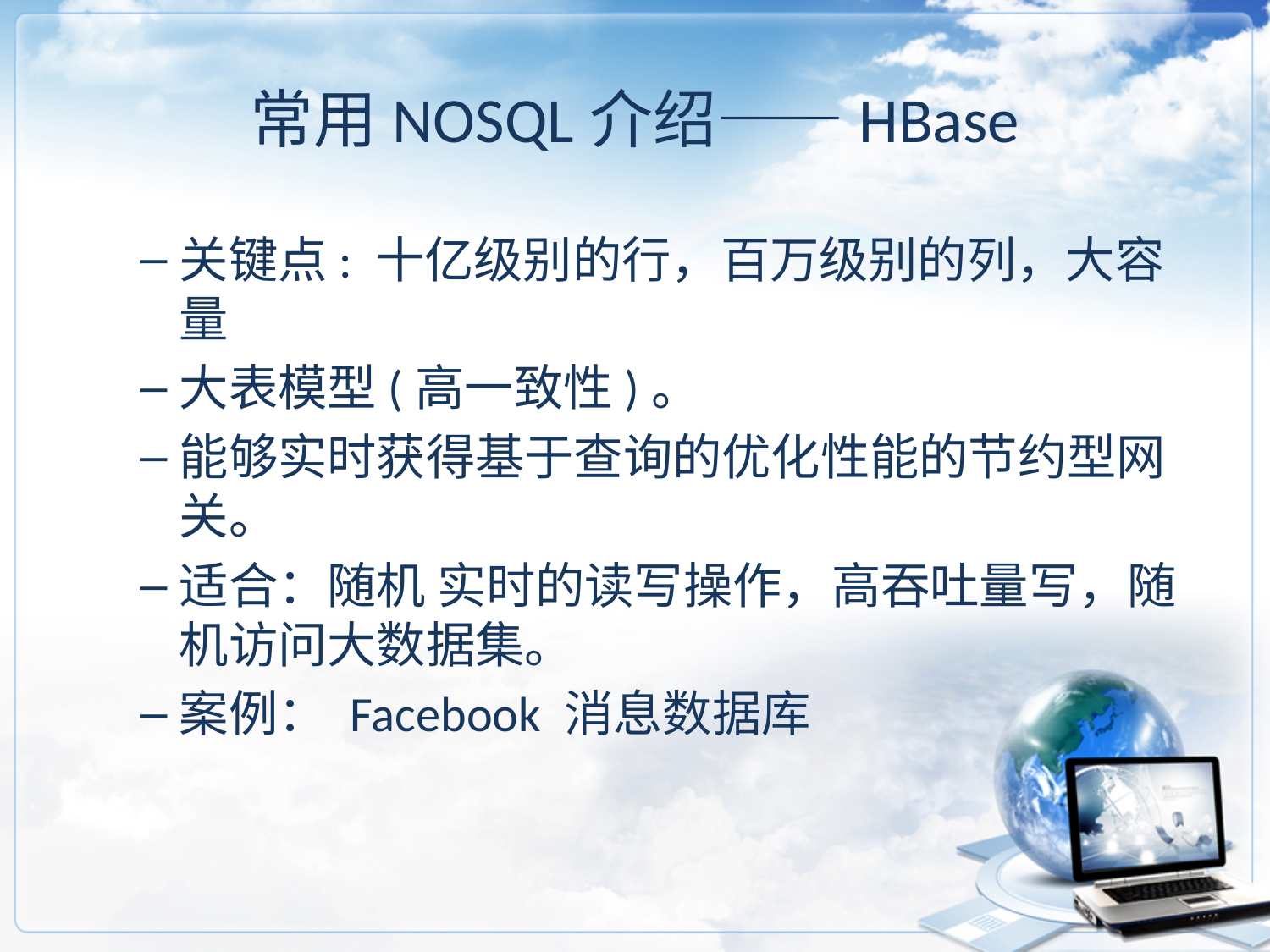

# 常用NOSQL介绍——HBase
关键点: 十亿级别的行，百万级别的列，大容量
大表模型(高一致性)。
能够实时获得基于查询的优化性能的节约型网关。
适合：随机 实时的读写操作，高吞吐量写，随机访问大数据集。
案例： Facebook 消息数据库